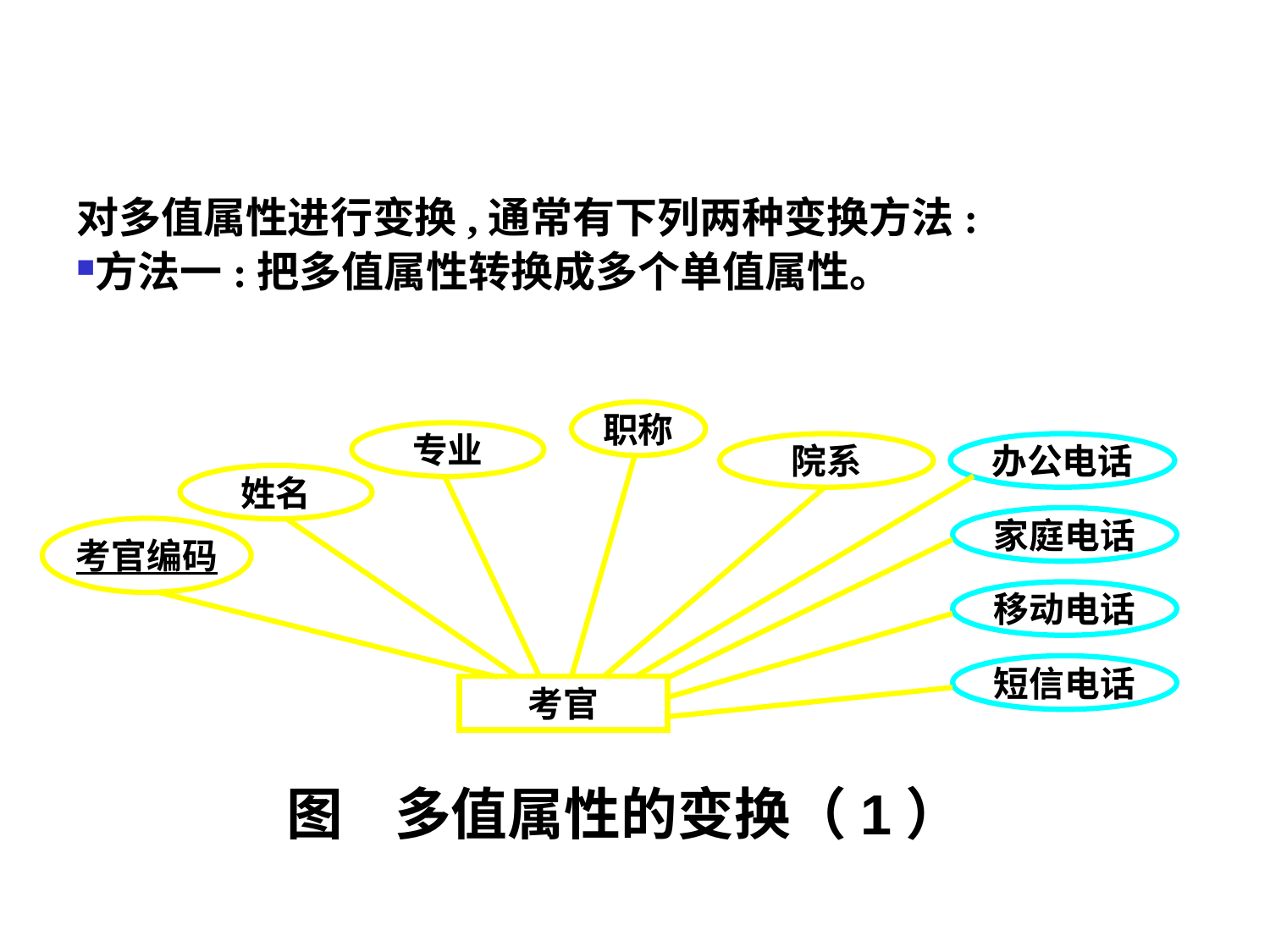

对多值属性进行变换,通常有下列两种变换方法:
方法一:把多值属性转换成多个单值属性。
职称
专业
院系
办公电话

姓名

家庭电话
考官编码

移动电话

短信电话
考官

图    多值属性的变换（1）